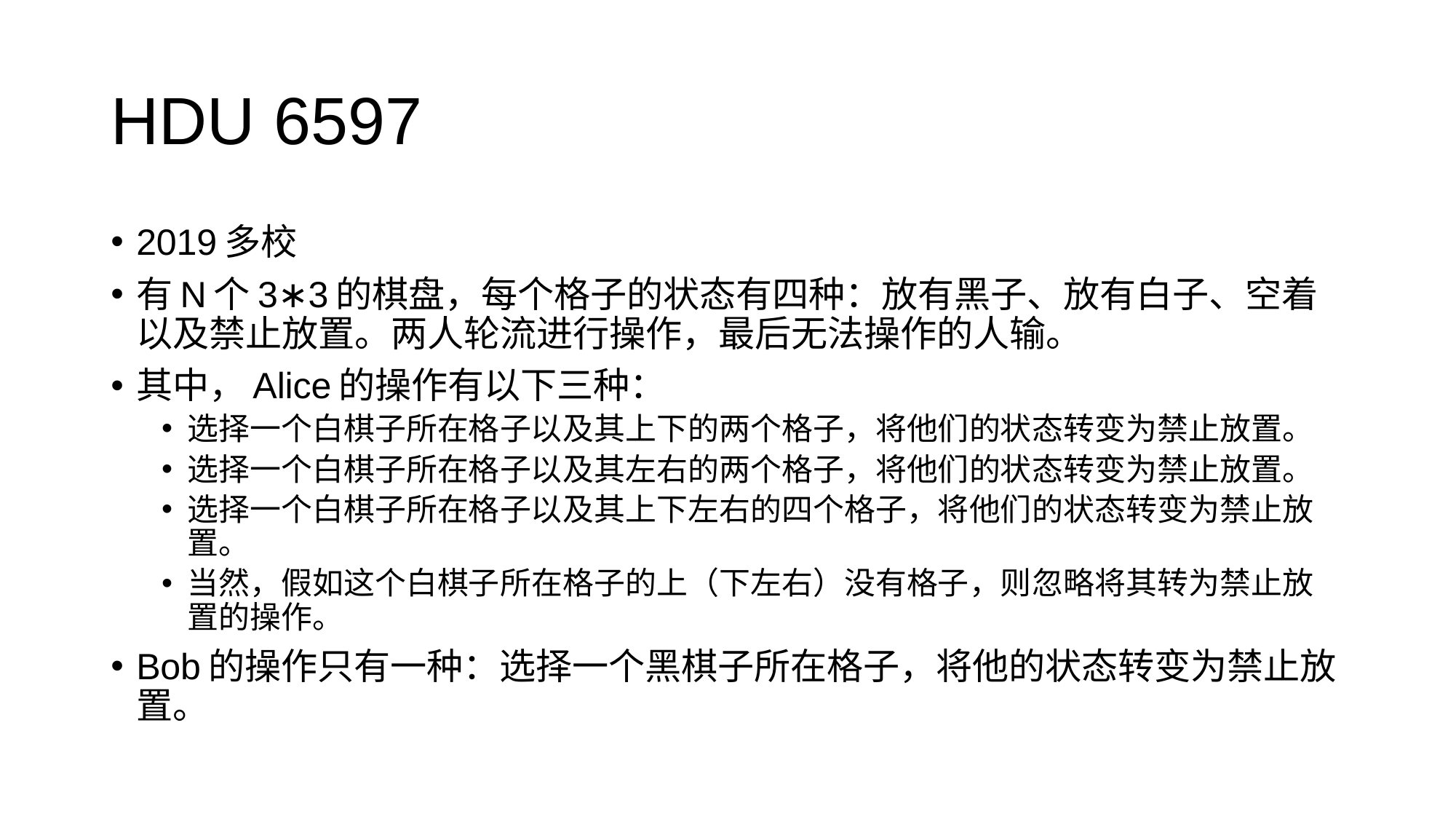

# HDU 6597
2019多校
有N个3∗3的棋盘，每个格子的状态有四种：放有黑子、放有白子、空着以及禁止放置。两人轮流进行操作，最后无法操作的人输。
其中，Alice的操作有以下三种：
选择一个白棋子所在格子以及其上下的两个格子，将他们的状态转变为禁止放置。
选择一个白棋子所在格子以及其左右的两个格子，将他们的状态转变为禁止放置。
选择一个白棋子所在格子以及其上下左右的四个格子，将他们的状态转变为禁止放置。
当然，假如这个白棋子所在格子的上（下左右）没有格子，则忽略将其转为禁止放置的操作。
Bob的操作只有一种：选择一个黑棋子所在格子，将他的状态转变为禁止放置。